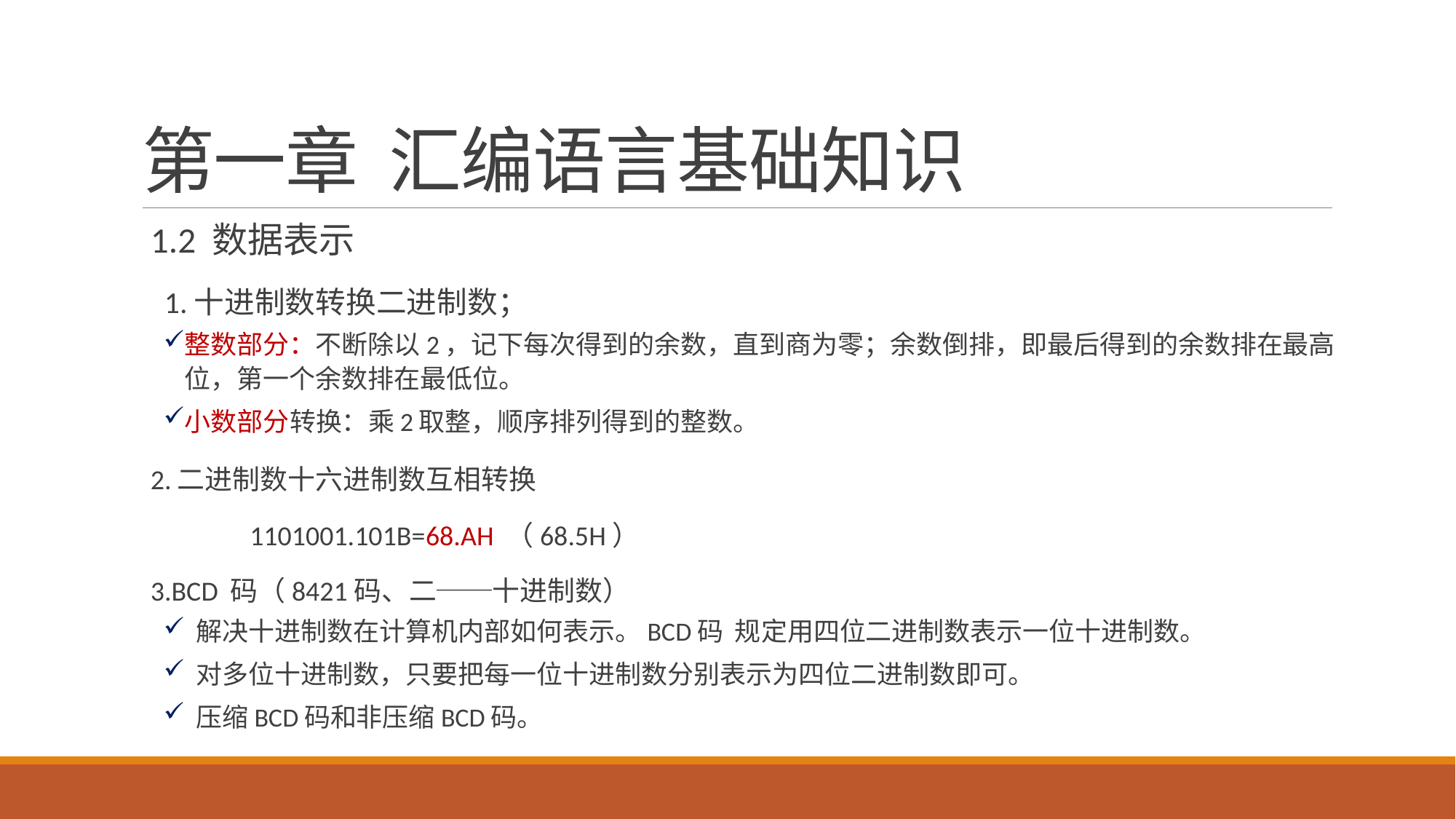

# 第一章  汇编语言基础知识
1.2 数据表示
  1.十进制数转换二进制数；
整数部分：不断除以2，记下每次得到的余数，直到商为零；余数倒排，即最后得到的余数排在最高位，第一个余数排在最低位。
小数部分转换：乘2取整，顺序排列得到的整数。
2.二进制数十六进制数互相转换
	1101001.101B=68.AH （68.5H）
3.BCD 码（8421码、二──十进制数）
 解决十进制数在计算机内部如何表示。BCD码  规定用四位二进制数表示一位十进制数。
 对多位十进制数，只要把每一位十进制数分别表示为四位二进制数即可。
 压缩BCD码和非压缩BCD码。